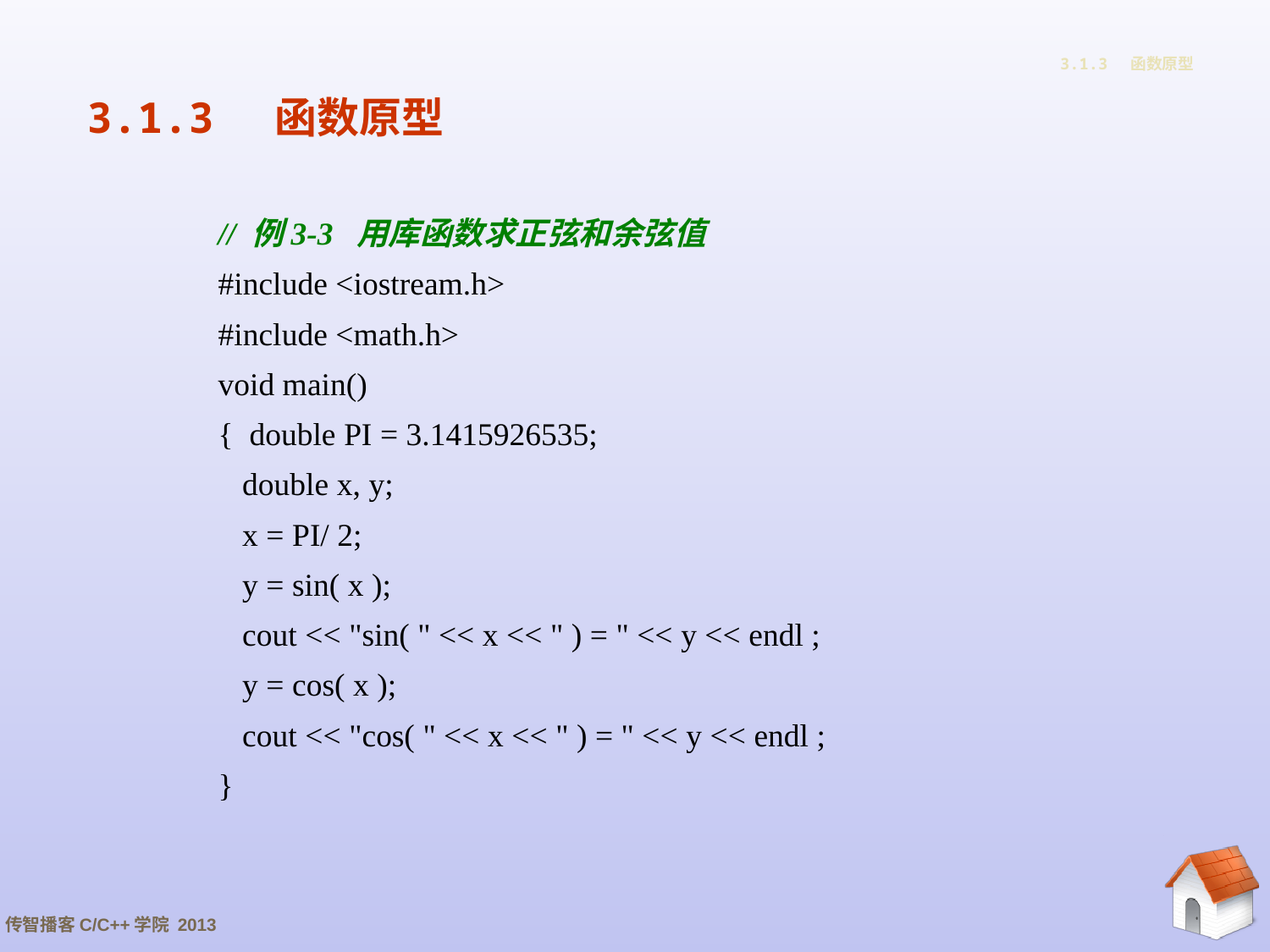

# 3.1.3  函数原型
3.1.3  函数原型
// 例3-3  用库函数求正弦和余弦值
#include <iostream.h>
#include <math.h>
void main()
{  double PI = 3.1415926535;
   double x, y;
   x = PI/ 2;
   y = sin( x );
   cout << "sin( " << x << " ) = " << y << endl ;
   y = cos( x );
   cout << "cos( " << x << " ) = " << y << endl ;
}